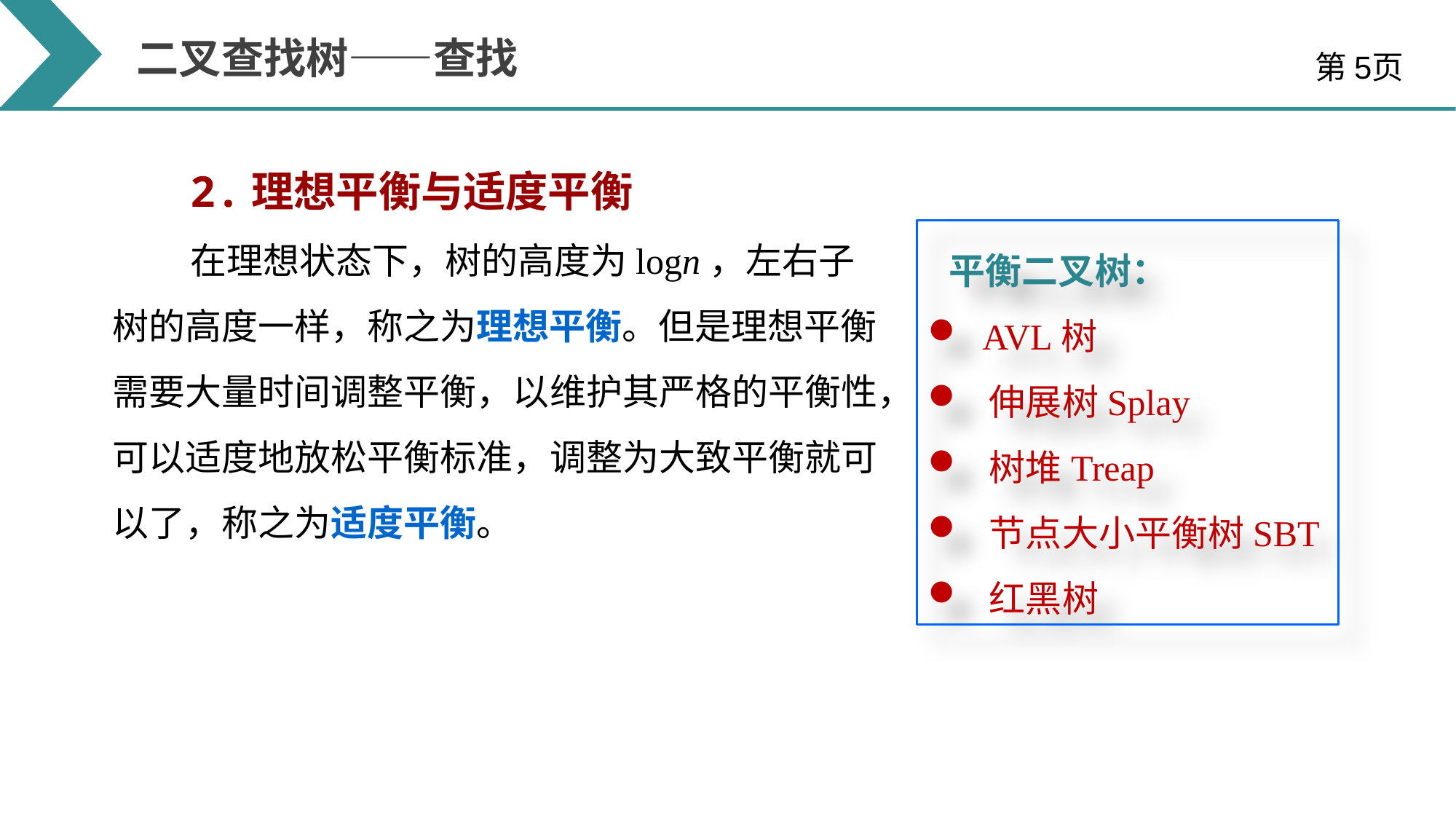

二叉查找树——查找
第5页
2.理想平衡与适度平衡
在理想状态下，树的高度为logn，左右子树的高度一样，称之为理想平衡。但是理想平衡需要大量时间调整平衡，以维护其严格的平衡性，可以适度地放松平衡标准，调整为大致平衡就可以了，称之为适度平衡。
平衡二叉树：
  AVL树
  伸展树Splay
  树堆Treap
  节点大小平衡树SBT
  红黑树